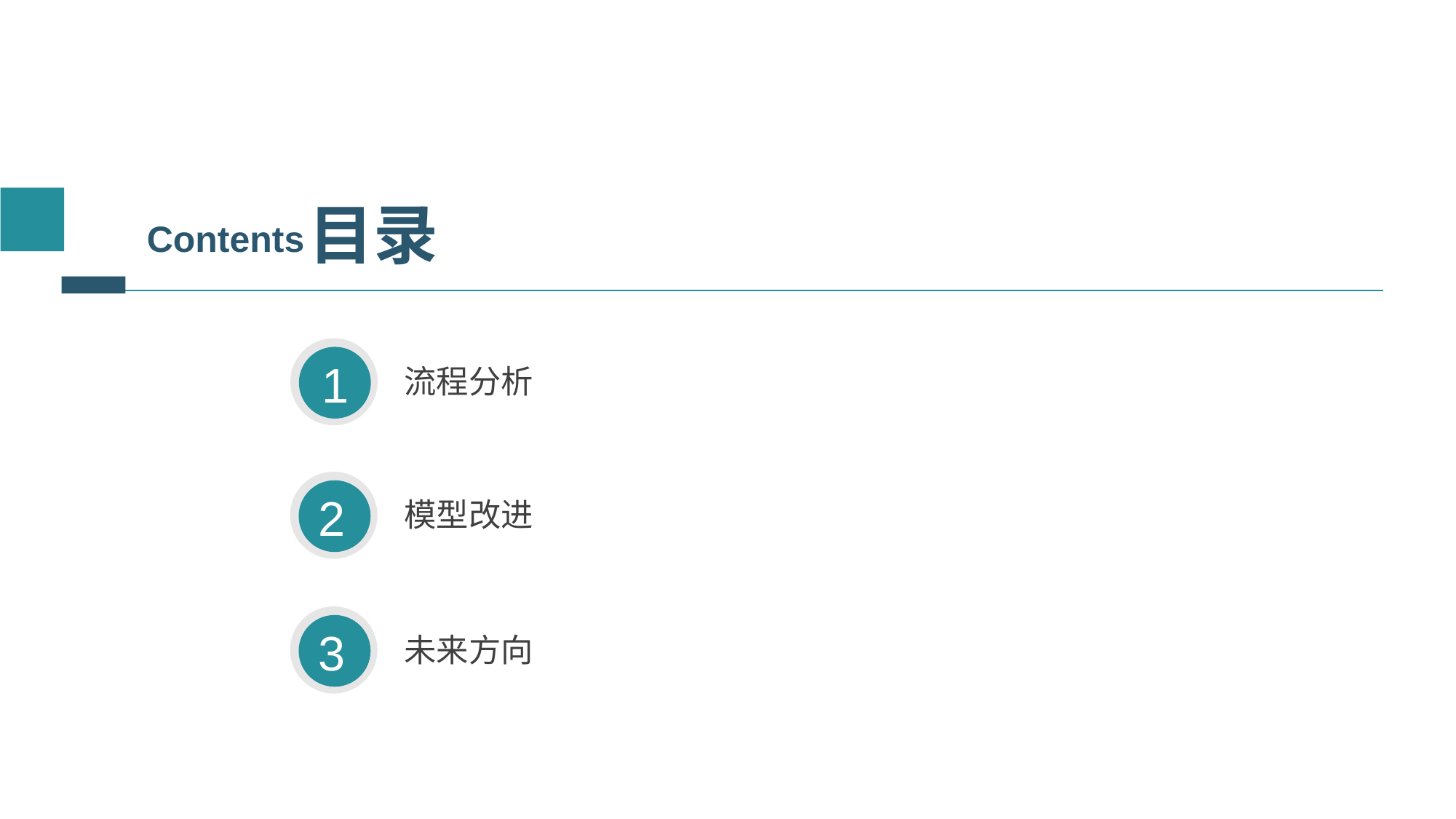

目录
Contents

1
流程分析

2
模型改进

3
未来方向